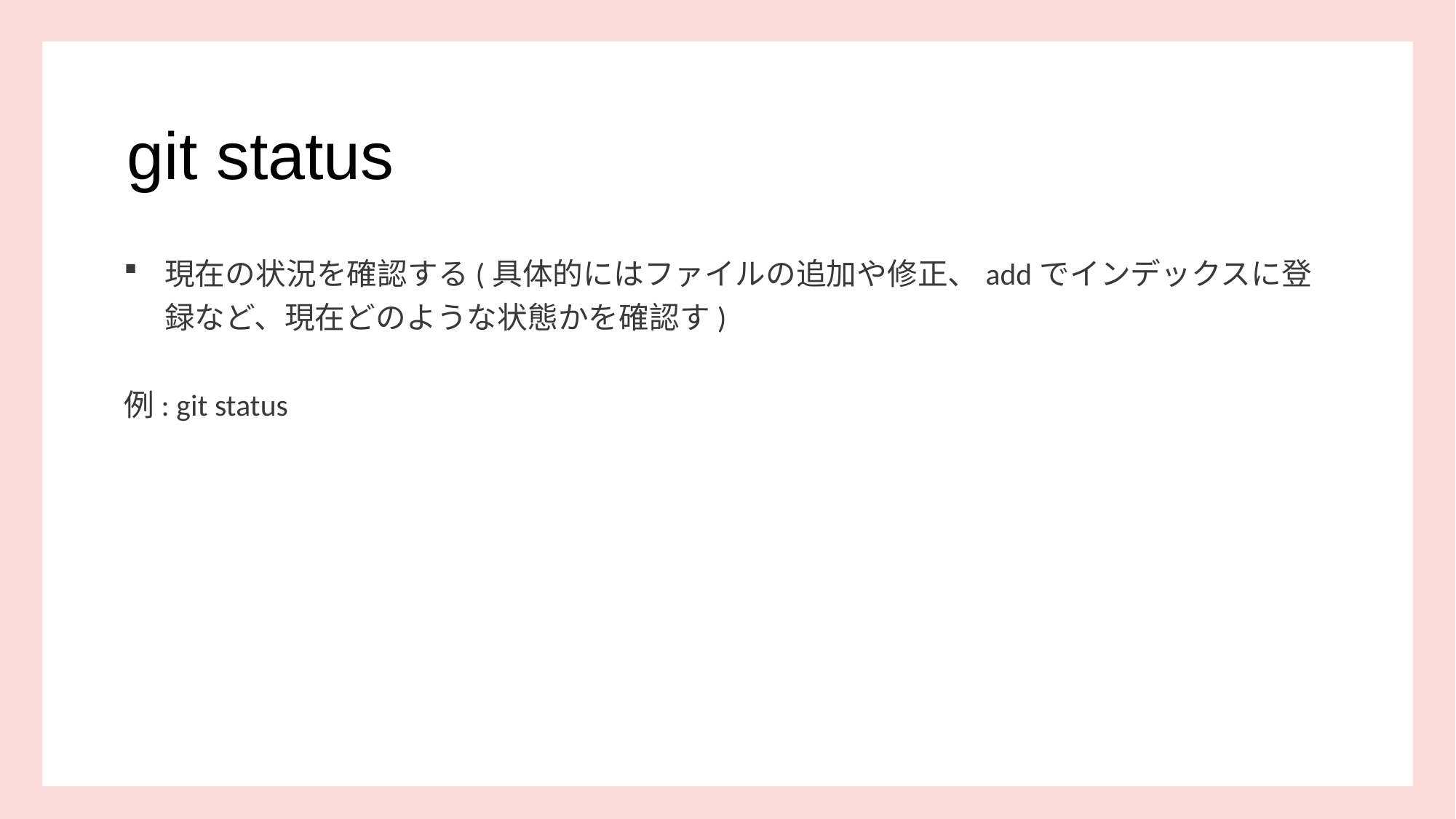

#
git status

現在の状況を確認する(具体的にはファイルの追加や修正、addでインデックスに登録など、現在どのような状態かを確認す)

例: git status